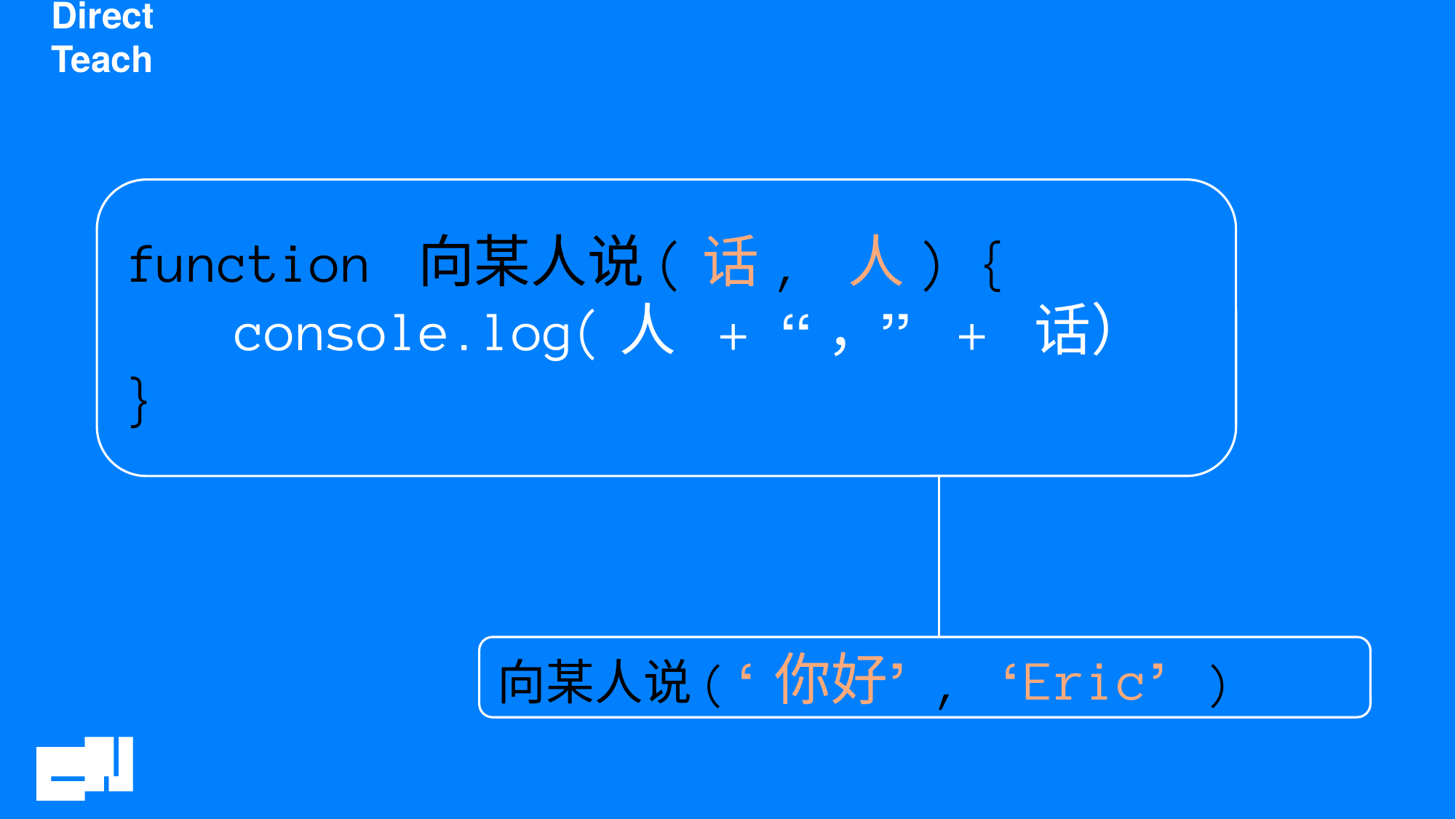

function 向某人说(话, 人) {
	console.log(人 + “，” + 话）
}
向某人说(‘你好’, ‘Eric’ )